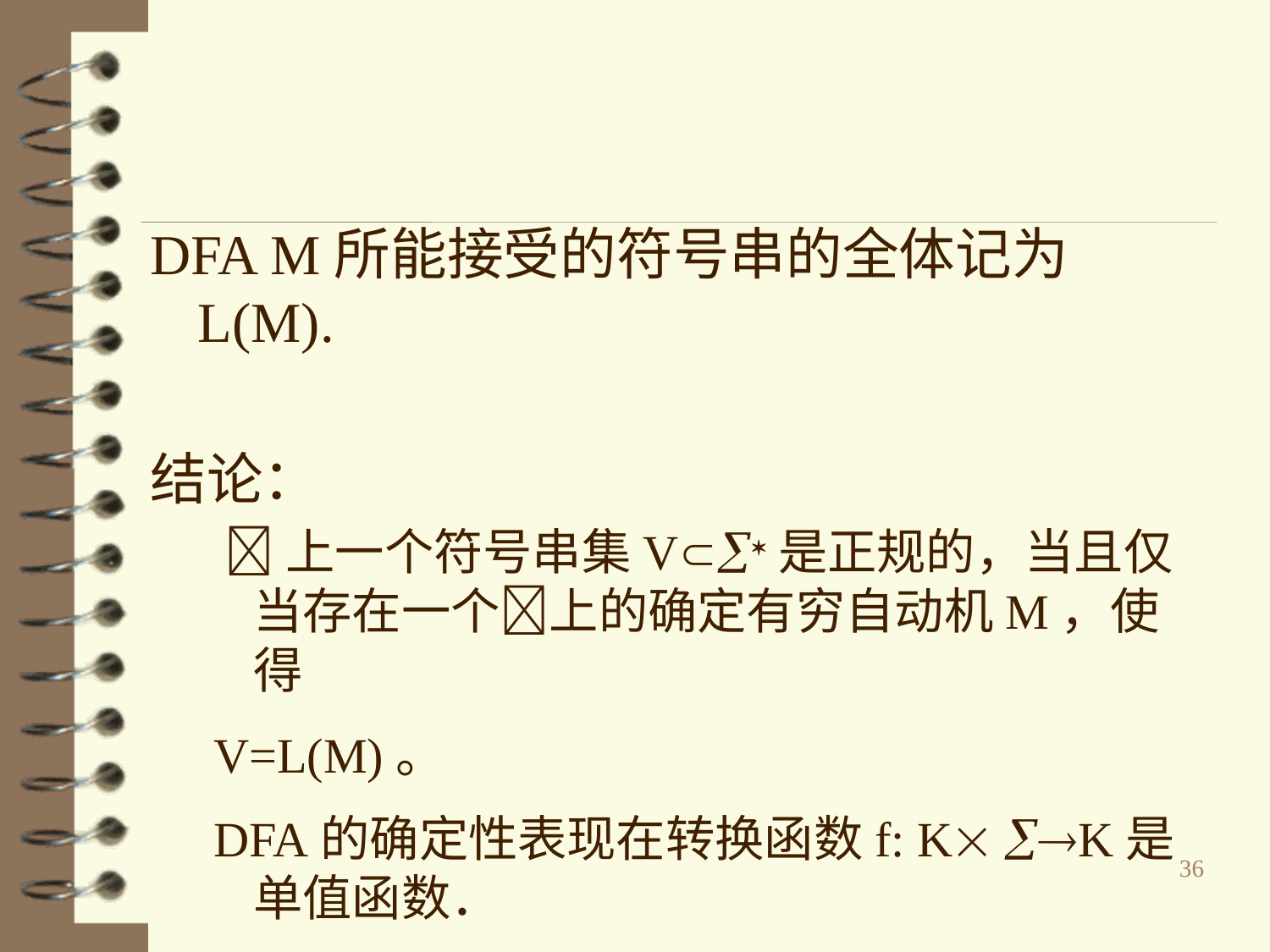

#
DFA M所能接受的符号串的全体记为L(M).

结论：
 ∑上一个符号串集V⊂∑∗是正规的，当且仅当存在一个∑上的确定有穷自动机M，使得
V=L(M)。
DFA的确定性表现在转换函数f: K× ∑→K是单值函数．

36